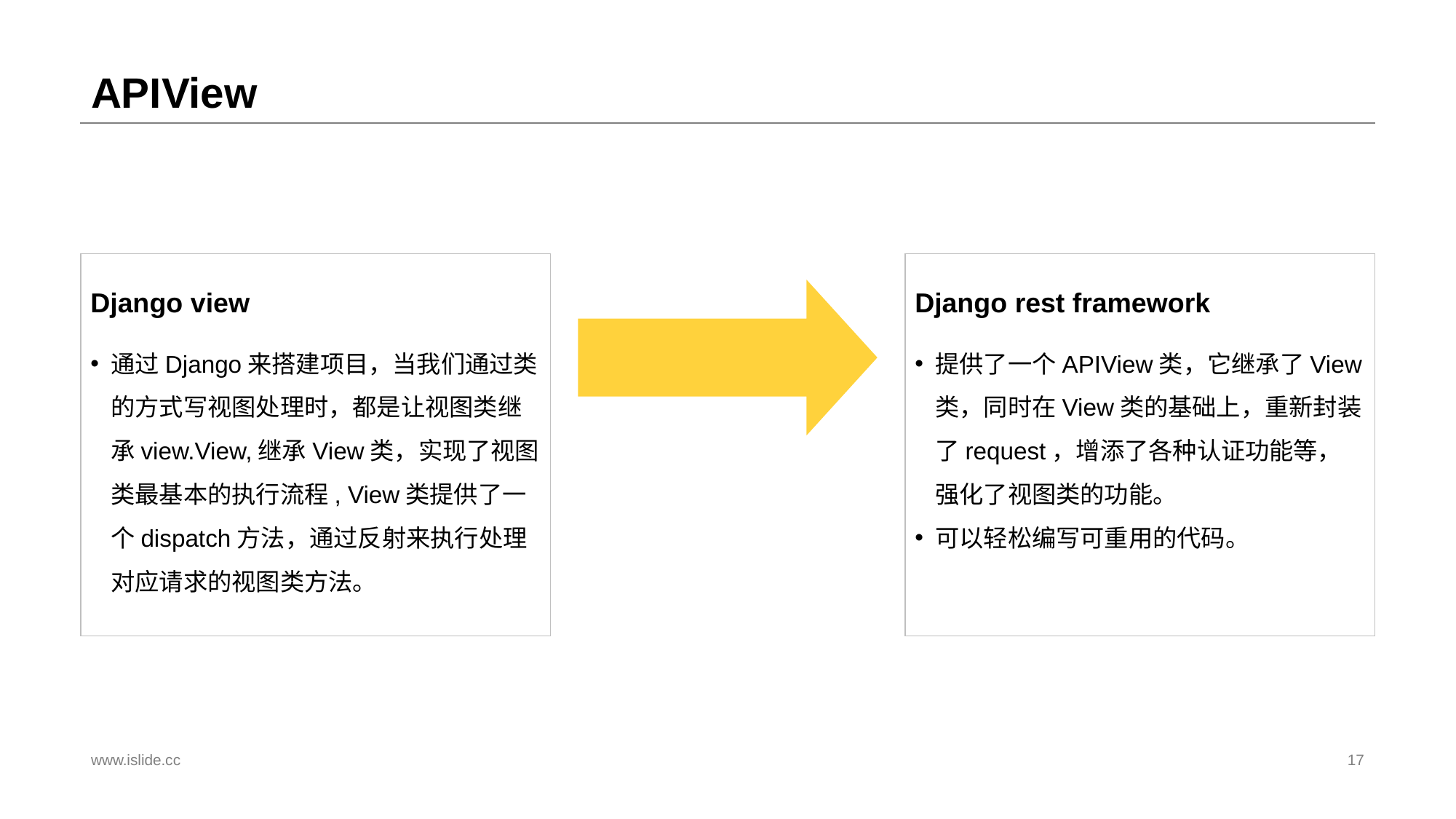

# APIView

Django view
通过Django来搭建项目，当我们通过类的方式写视图处理时，都是让视图类继承view.View,继承View类，实现了视图类最基本的执行流程, View类提供了一个dispatch方法，通过反射来执行处理对应请求的视图类方法。

Django rest framework
提供了一个APIView类，它继承了View类，同时在View类的基础上，重新封装了request，增添了各种认证功能等，强化了视图类的功能。
可以轻松编写可重用的代码。

www.islide.cc
17